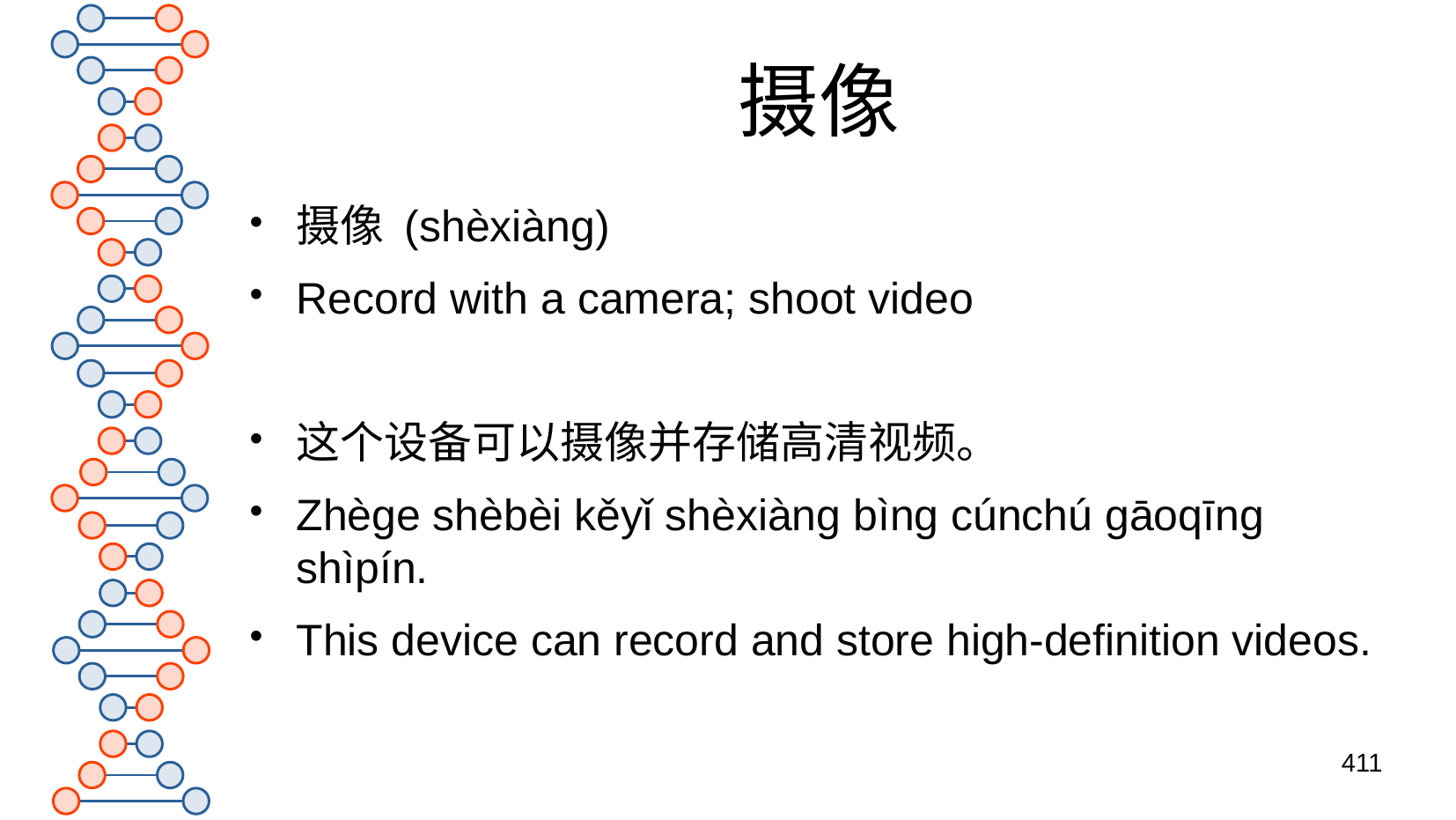

# 摄像
摄像 (shèxiàng)
Record with a camera; shoot video

这个设备可以摄像并存储高清视频。
Zhège shèbèi kěyǐ shèxiàng bìng cúnchú gāoqīng shìpín.
This device can record and store high-definition videos.

411